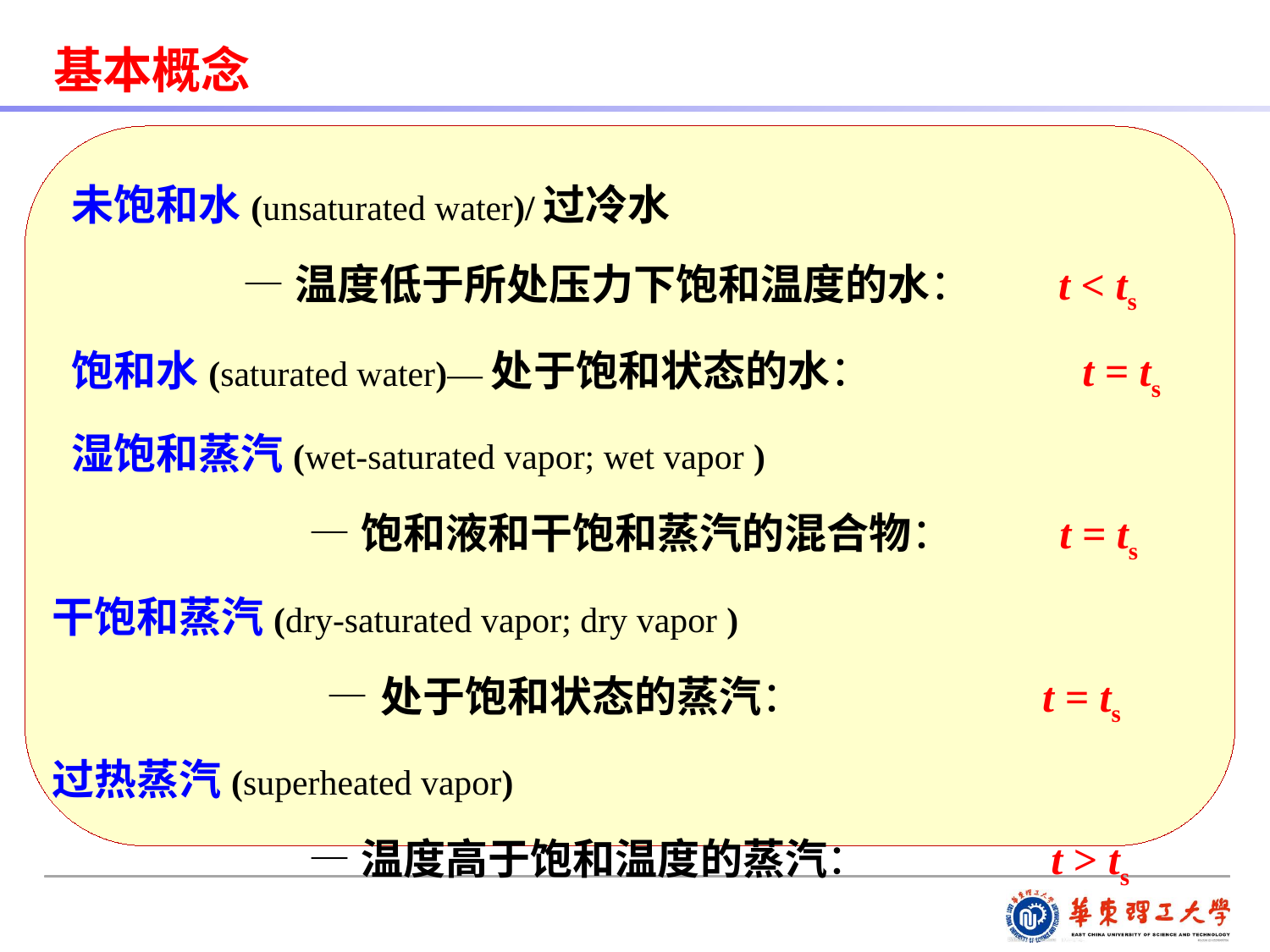

基本概念

 未饱和水(unsaturated water)/过冷水
                    —温度低于所处压力下饱和温度的水：        t < ts
 饱和水(saturated water)—处于饱和状态的水：                     t = ts
 湿饱和蒸汽(wet-saturated vapor; wet vapor )
                           —饱和液和干饱和蒸汽的混合物：          t = ts
干饱和蒸汽(dry-saturated vapor; dry vapor )
                             —处于饱和状态的蒸汽：                        t = ts
过热蒸汽(superheated vapor)
                           —温度高于饱和温度的蒸汽：                  t > ts